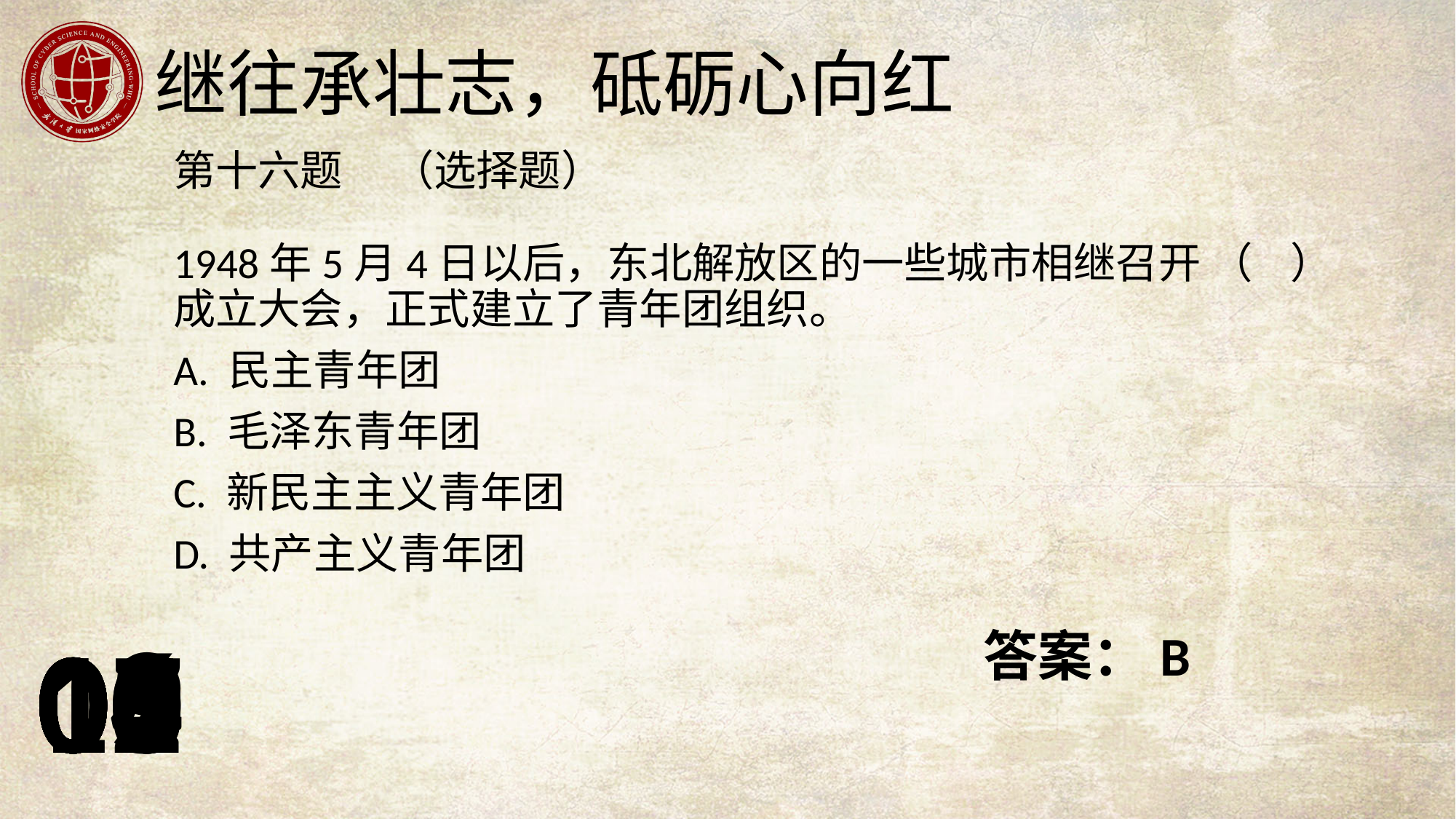

第十六题	（选择题）
1948年5月4日以后，东北解放区的一些城市相继召开 （    ） 成立大会，正式建立了青年团组织。
A. 民主青年团
B. 毛泽东青年团
C. 新民主主义青年团
D. 共产主义青年团
答案：B